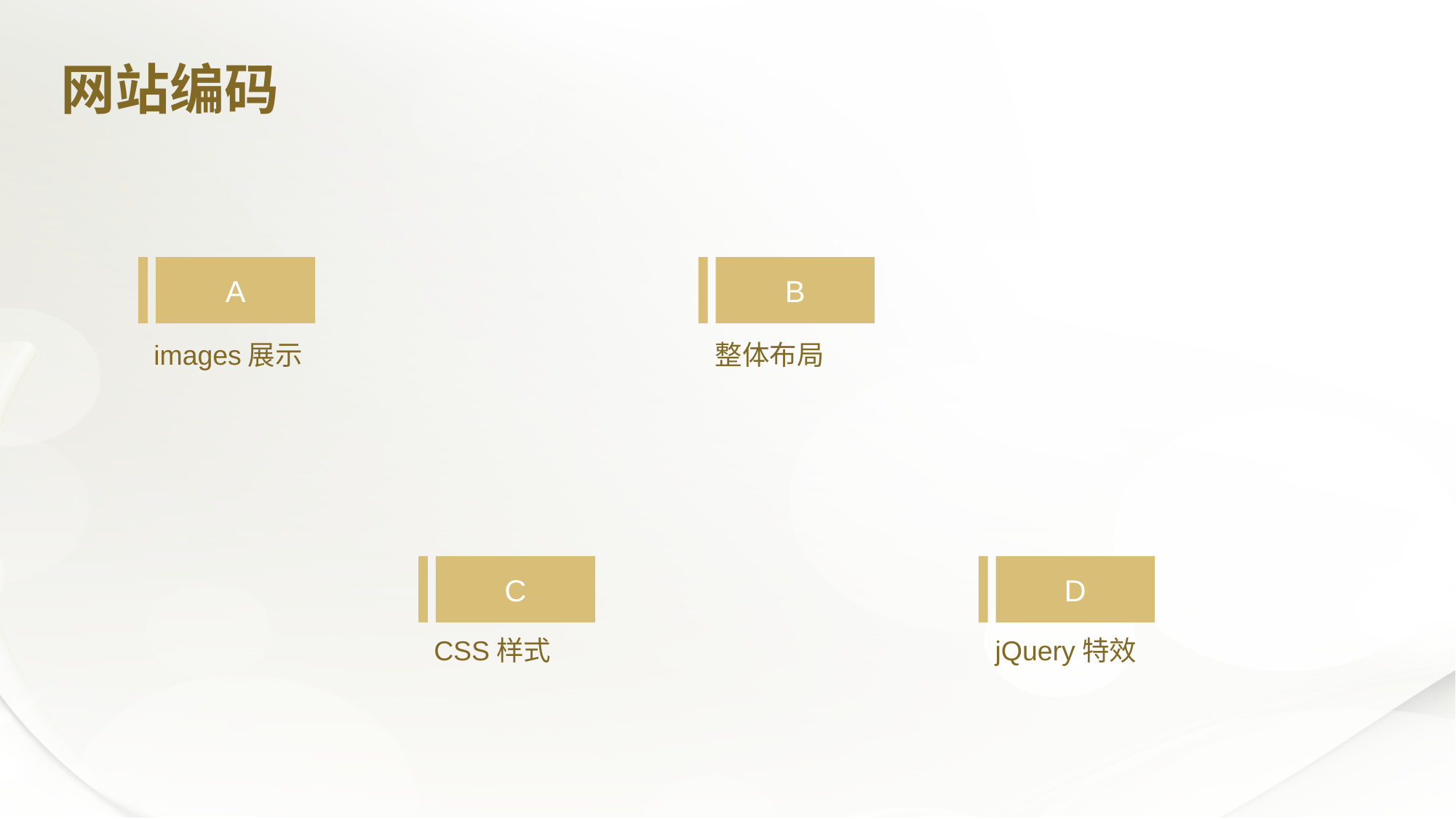

网站编码

A
images展示

B
整体布局

C
CSS样式

D
jQuery特效